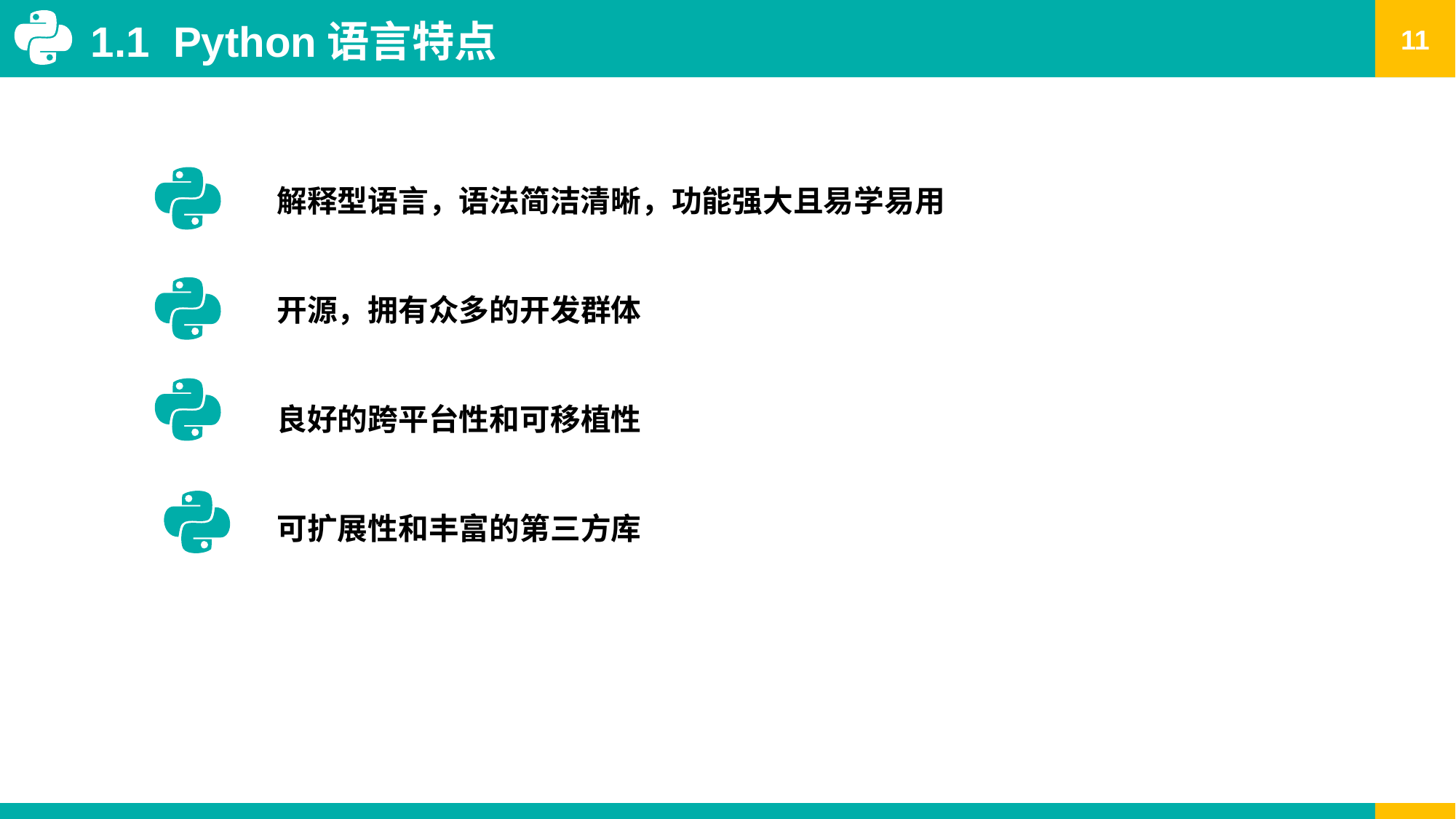

1.1  Python语言特点

解释型语言，语法简洁清晰，功能强大且易学易用

开源，拥有众多的开发群体

良好的跨平台性和可移植性

可扩展性和丰富的第三方库